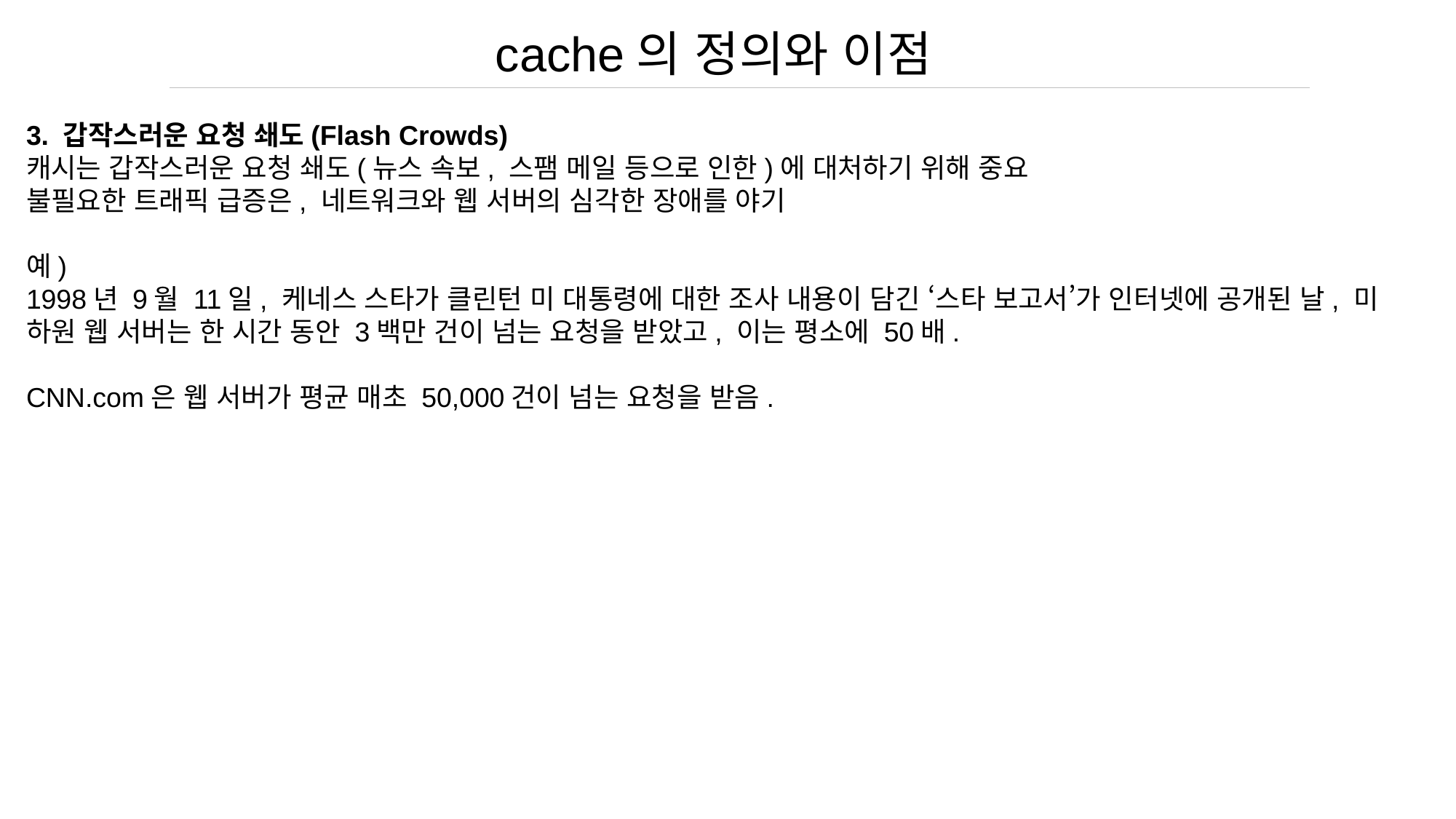

cache의 정의와 이점
3. 갑작스러운 요청 쇄도(Flash Crowds)
캐시는 갑작스러운 요청 쇄도(뉴스 속보, 스팸 메일 등으로 인한)에 대처하기 위해 중요
불필요한 트래픽 급증은, 네트워크와 웹 서버의 심각한 장애를 야기

예)
1998년 9월 11일, 케네스 스타가 클린턴 미 대통령에 대한 조사 내용이 담긴 ‘스타 보고서’가 인터넷에 공개된 날, 미 하원 웹 서버는 한 시간 동안 3백만 건이 넘는 요청을 받았고, 이는 평소에 50배.

CNN.com은 웹 서버가 평균 매초 50,000건이 넘는 요청을 받음.